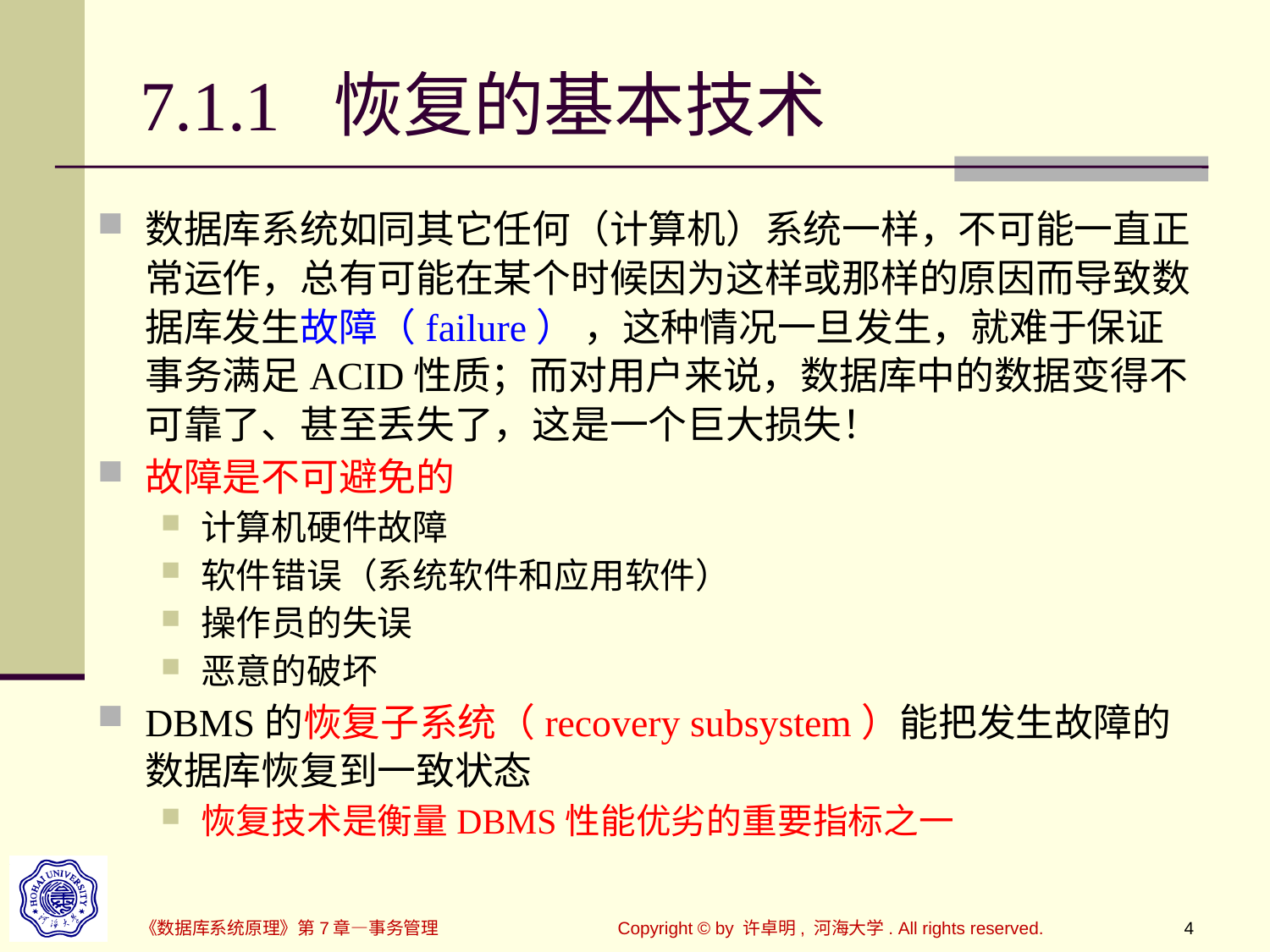

# 7.1.1  恢复的基本技术
数据库系统如同其它任何（计算机）系统一样，不可能一直正常运作，总有可能在某个时候因为这样或那样的原因而导致数据库发生故障（failure） ，这种情况一旦发生，就难于保证事务满足ACID性质；而对用户来说，数据库中的数据变得不可靠了、甚至丢失了，这是一个巨大损失！
故障是不可避免的
计算机硬件故障
软件错误（系统软件和应用软件）
操作员的失误
恶意的破坏
DBMS的恢复子系统（recovery subsystem）能把发生故障的数据库恢复到一致状态
恢复技术是衡量DBMS性能优劣的重要指标之一
《数据库系统原理》第7章—事务管理
Copyright © by 许卓明, 河海大学. All rights reserved.
4